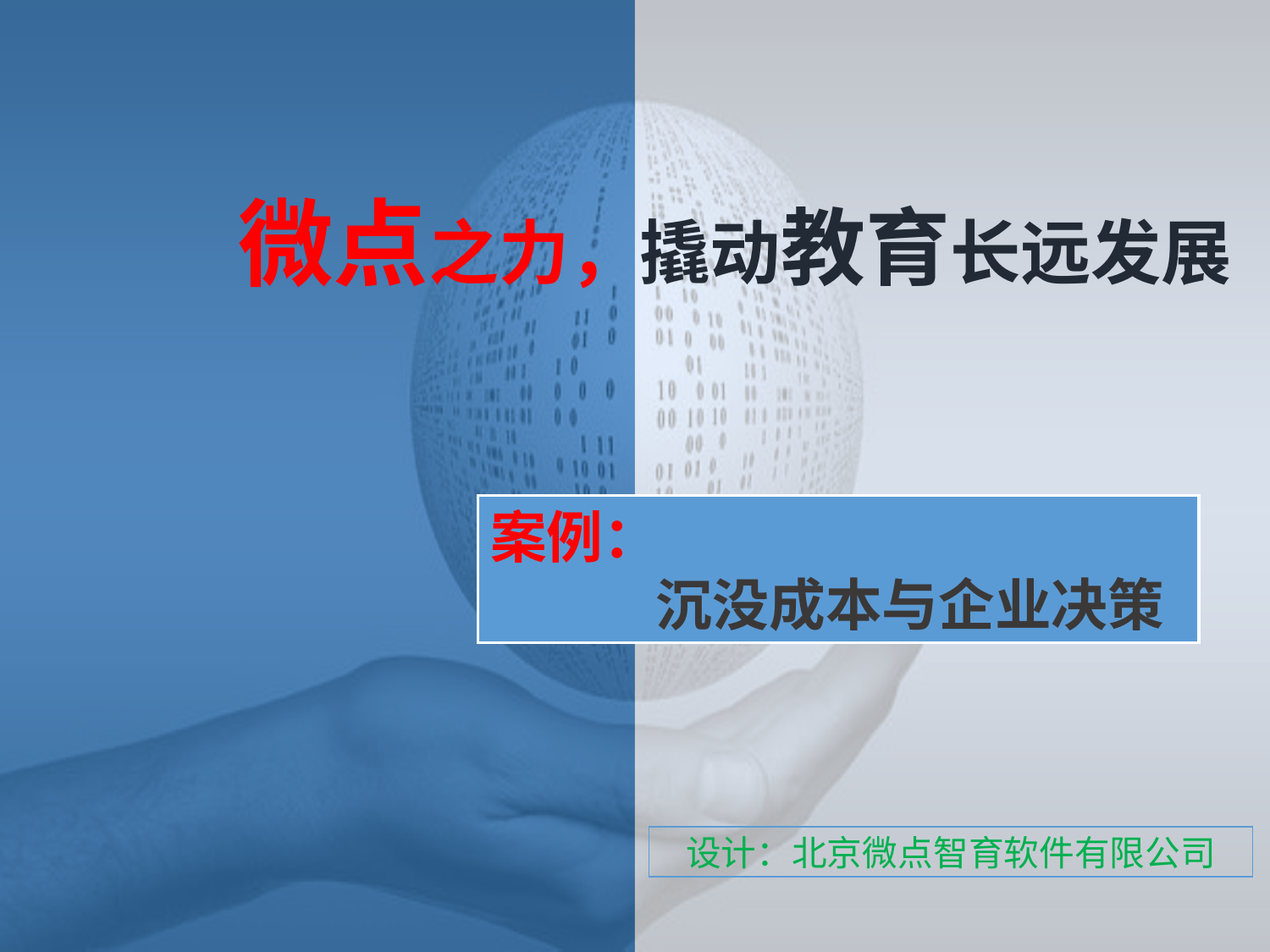

微点之力，撬动教育长远发展
案例：
            沉没成本与企业决策
设计：北京微点智育软件有限公司